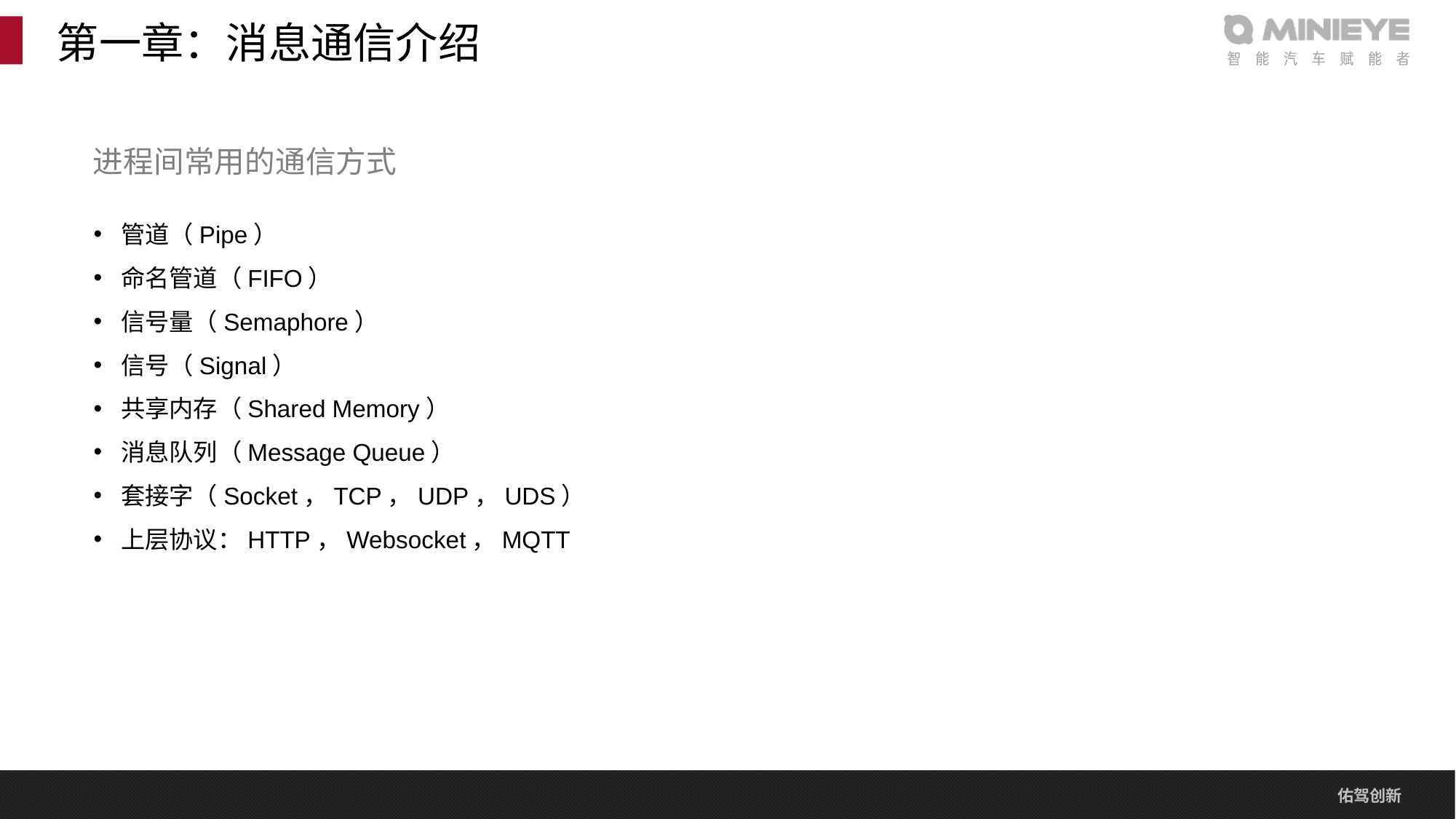

# 第一章：消息通信介绍
进程间常用的通信方式
管道（Pipe）
命名管道（FIFO）
信号量（Semaphore）
信号（Signal）
共享内存（Shared Memory）
消息队列（Message Queue）
套接字（Socket，TCP，UDP，UDS）
上层协议：HTTP，Websocket，MQTT